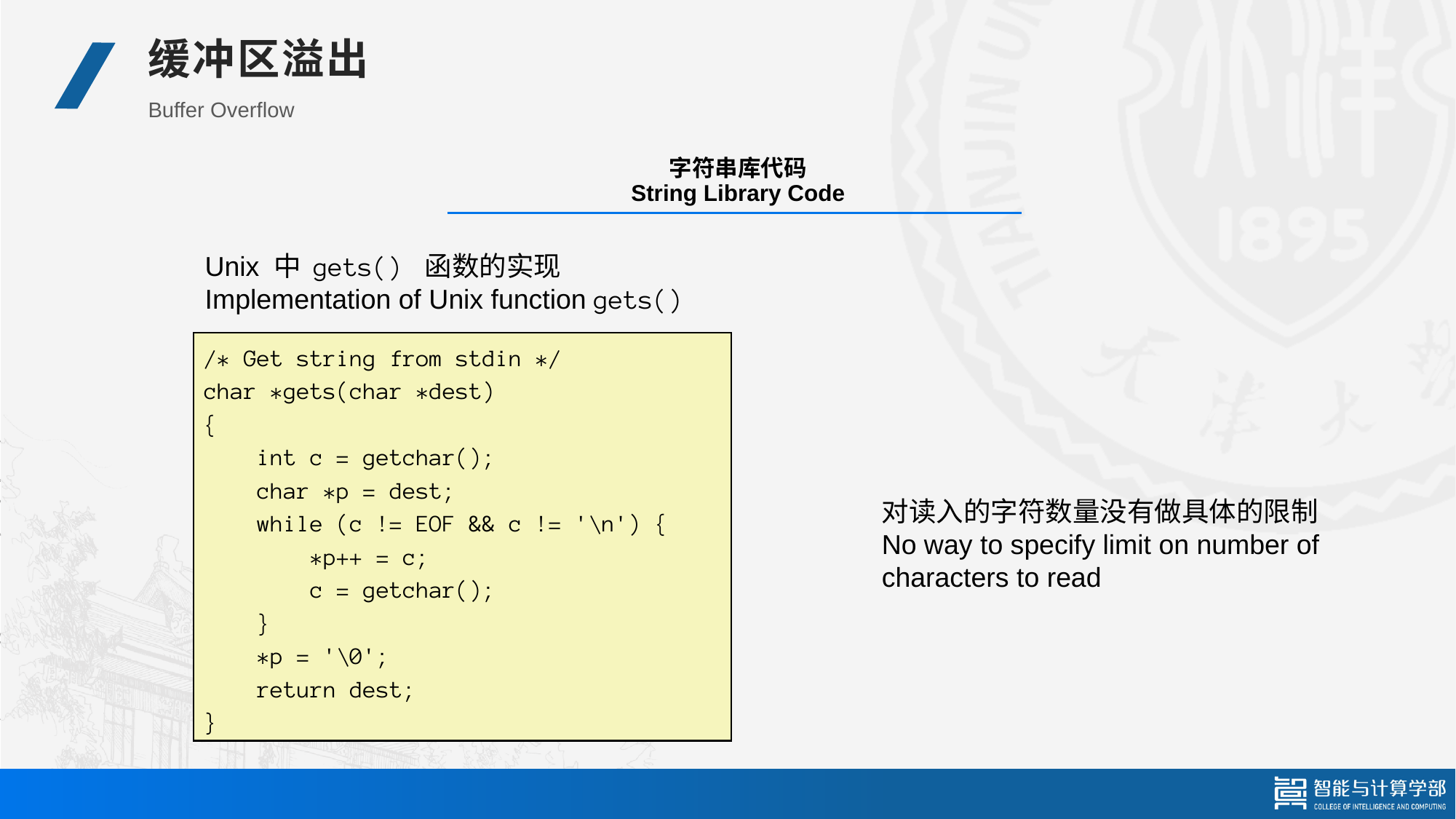

缓冲区溢出
Buffer Overflow
# 字符串库代码 String Library Code
Unix 中 gets() 函数的实现
Implementation of Unix function gets()
/* Get string from stdin */
char *gets(char *dest)
{
    int c = getchar();
    char *p = dest;
    while (c != EOF && c != '\n') {
        *p++ = c;
        c = getchar();
    }
    *p = '\0';
    return dest;
}
对读入的字符数量没有做具体的限制
No way to specify limit on number of characters to read